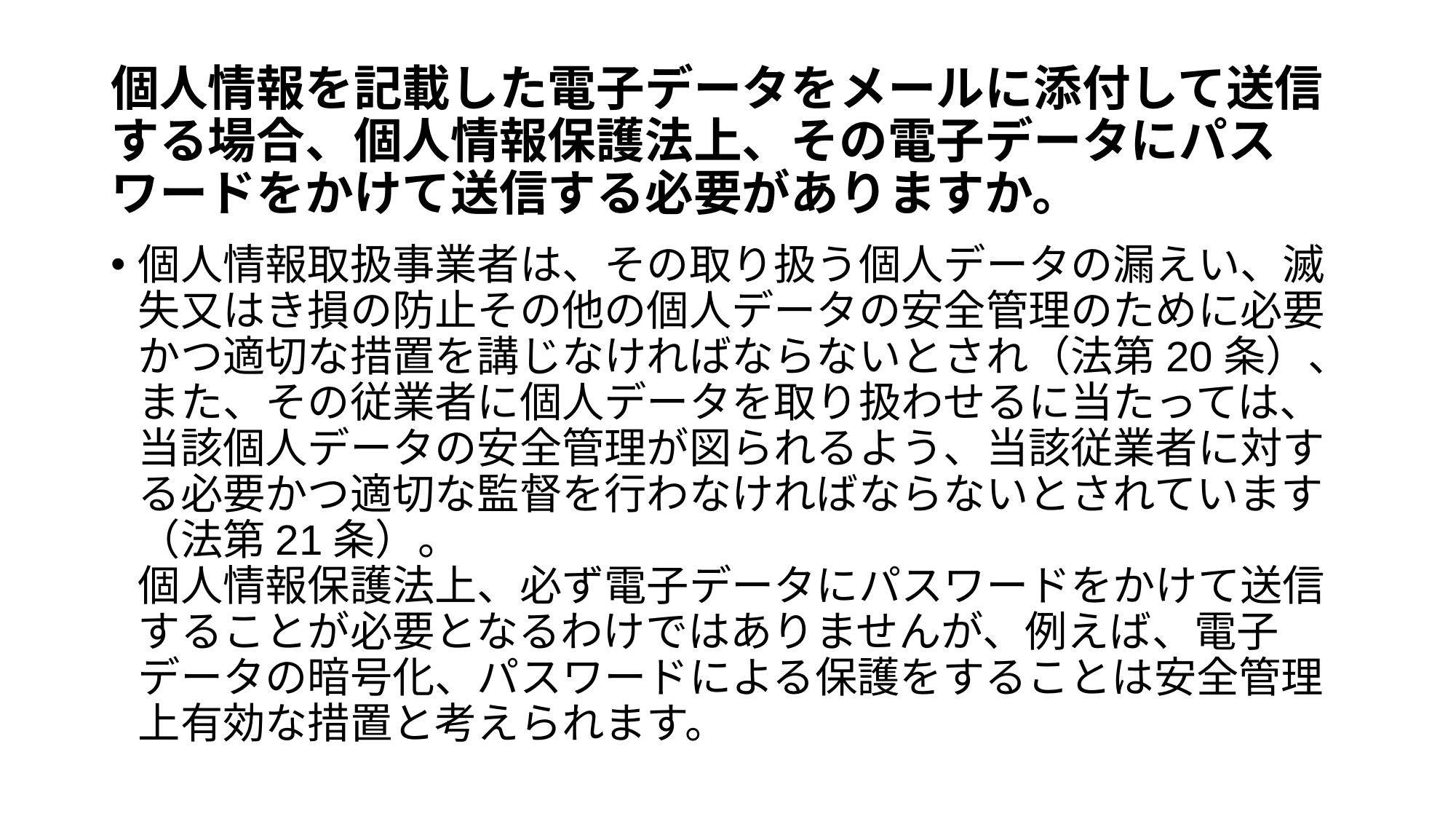

# 個人情報を記載した電子データをメールに添付して送信する場合、個人情報保護法上、その電子データにパスワードをかけて送信する必要がありますか。
個人情報取扱事業者は、その取り扱う個人データの漏えい、滅失又はき損の防止その他の個人データの安全管理のために必要かつ適切な措置を講じなければならないとされ（法第20条）、また、その従業者に個人データを取り扱わせるに当たっては、当該個人データの安全管理が図られるよう、当該従業者に対する必要かつ適切な監督を行わなければならないとされています（法第21条）。
個人情報保護法上、必ず電子データにパスワードをかけて送信することが必要となるわけではありませんが、例えば、電子データの暗号化、パスワードによる保護をすることは安全管理上有効な措置と考えられます。